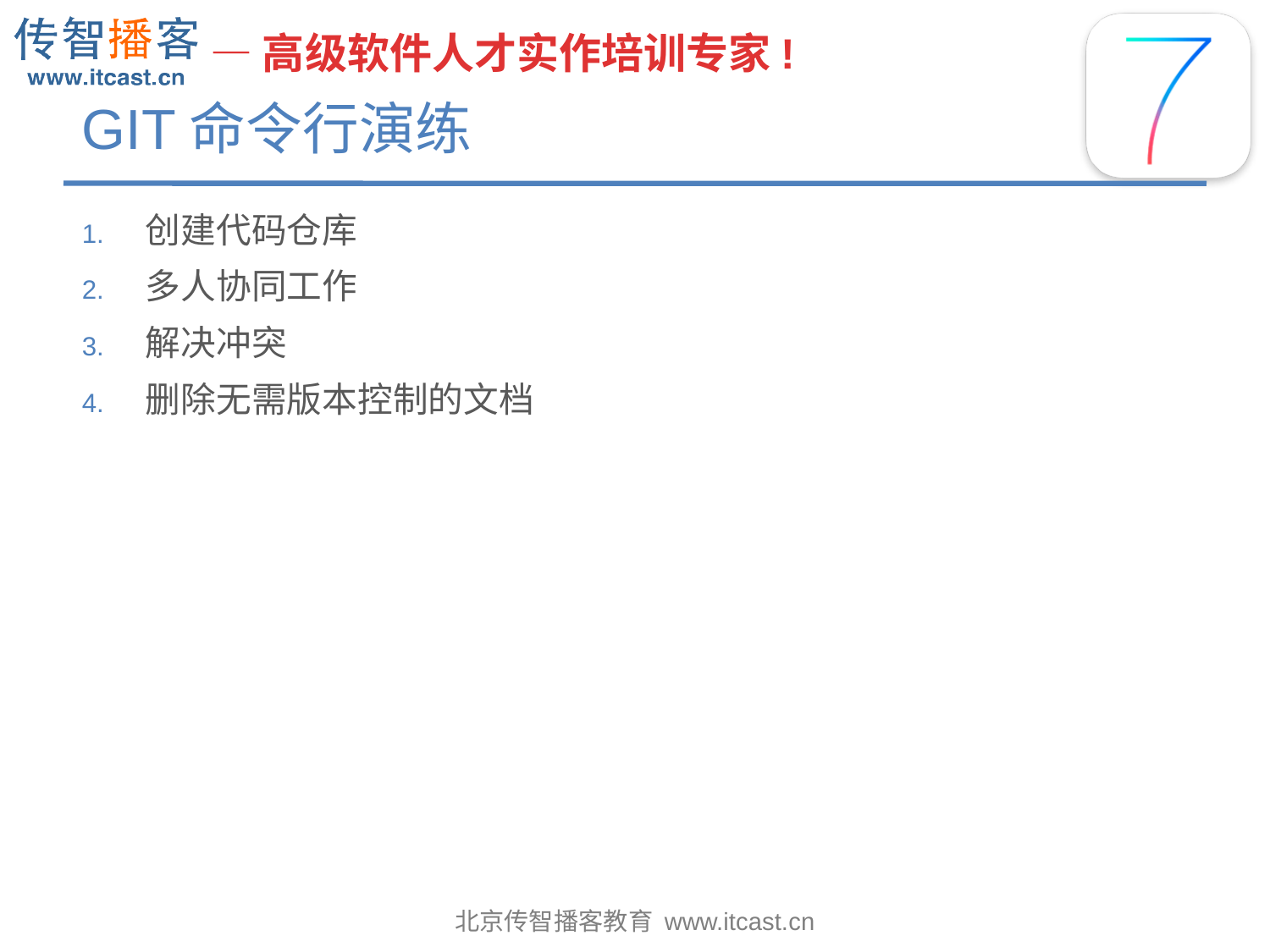

# GIT命令行演练
创建代码仓库
多人协同工作
解决冲突
删除无需版本控制的文档